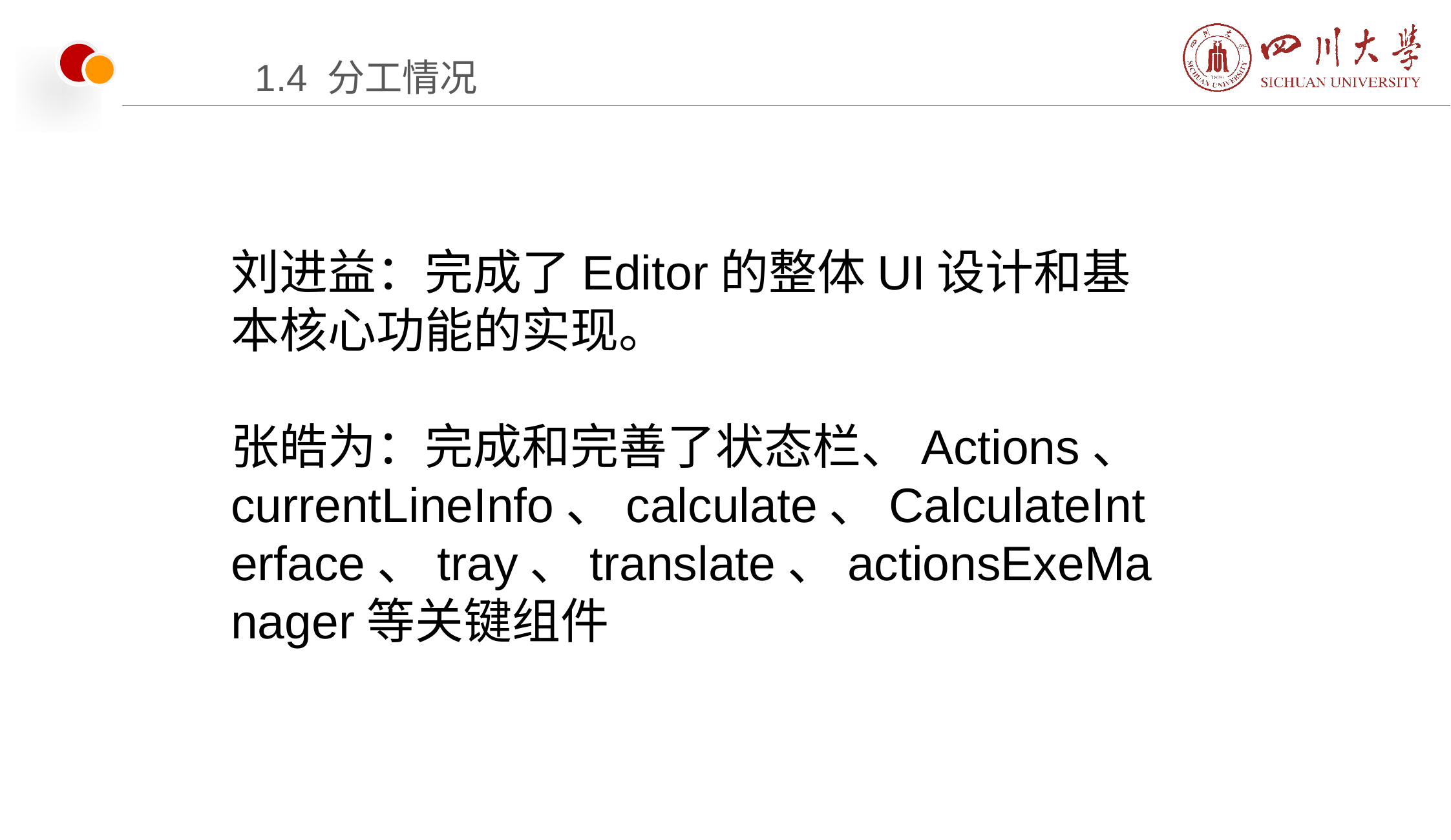

# 1.4 分工情况
刘进益：完成了Editor的整体UI设计和基本核心功能的实现。

张皓为：完成和完善了状态栏、Actions、currentLineInfo、calculate、CalculateInterface、tray、translate、actionsExeManager等关键组件